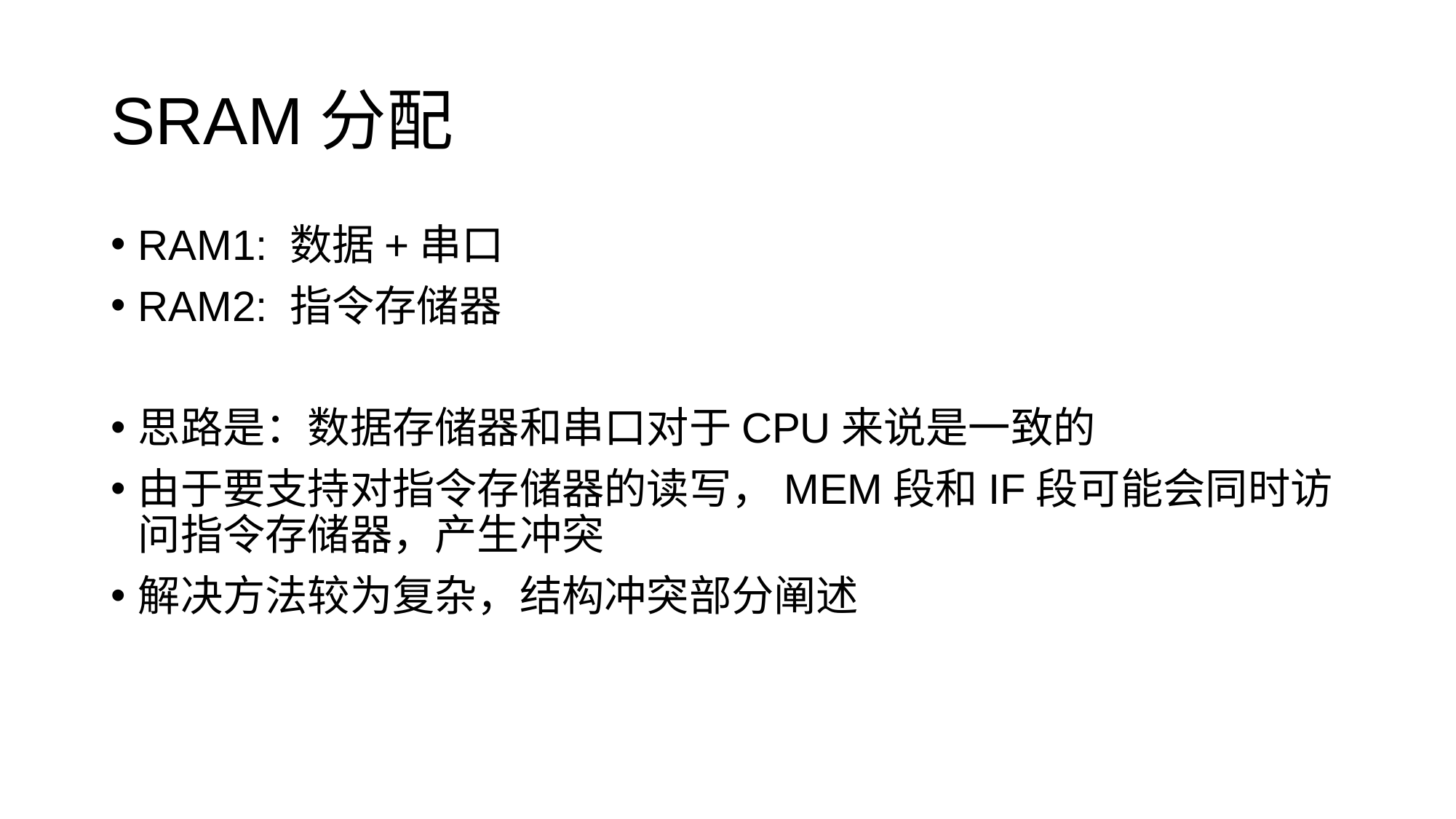

# SRAM分配
RAM1: 数据+串口
RAM2: 指令存储器

思路是：数据存储器和串口对于CPU来说是一致的
由于要支持对指令存储器的读写，MEM段和IF段可能会同时访问指令存储器，产生冲突
解决方法较为复杂，结构冲突部分阐述